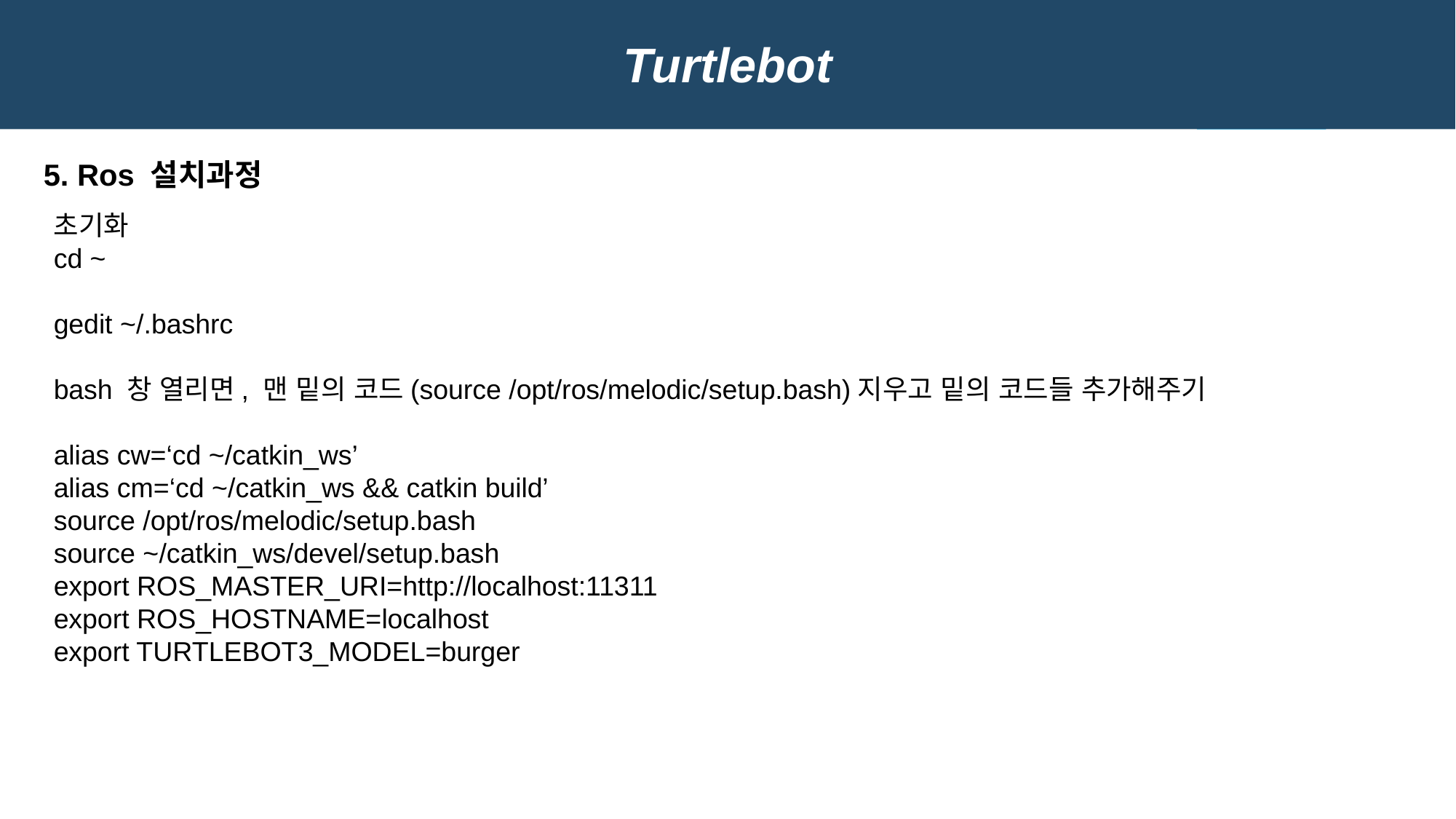

Turtlebot

5. Ros 설치과정

초기화
cd ~

gedit ~/.bashrc

bash 창 열리면, 맨 밑의 코드(source /opt/ros/melodic/setup.bash)지우고 밑의 코드들 추가해주기

alias cw=‘cd ~/catkin_ws’
alias cm=‘cd ~/catkin_ws && catkin build’
source /opt/ros/melodic/setup.bash
source ~/catkin_ws/devel/setup.bash
export ROS_MASTER_URI=http://localhost:11311
export ROS_HOSTNAME=localhost
export TURTLEBOT3_MODEL=burger